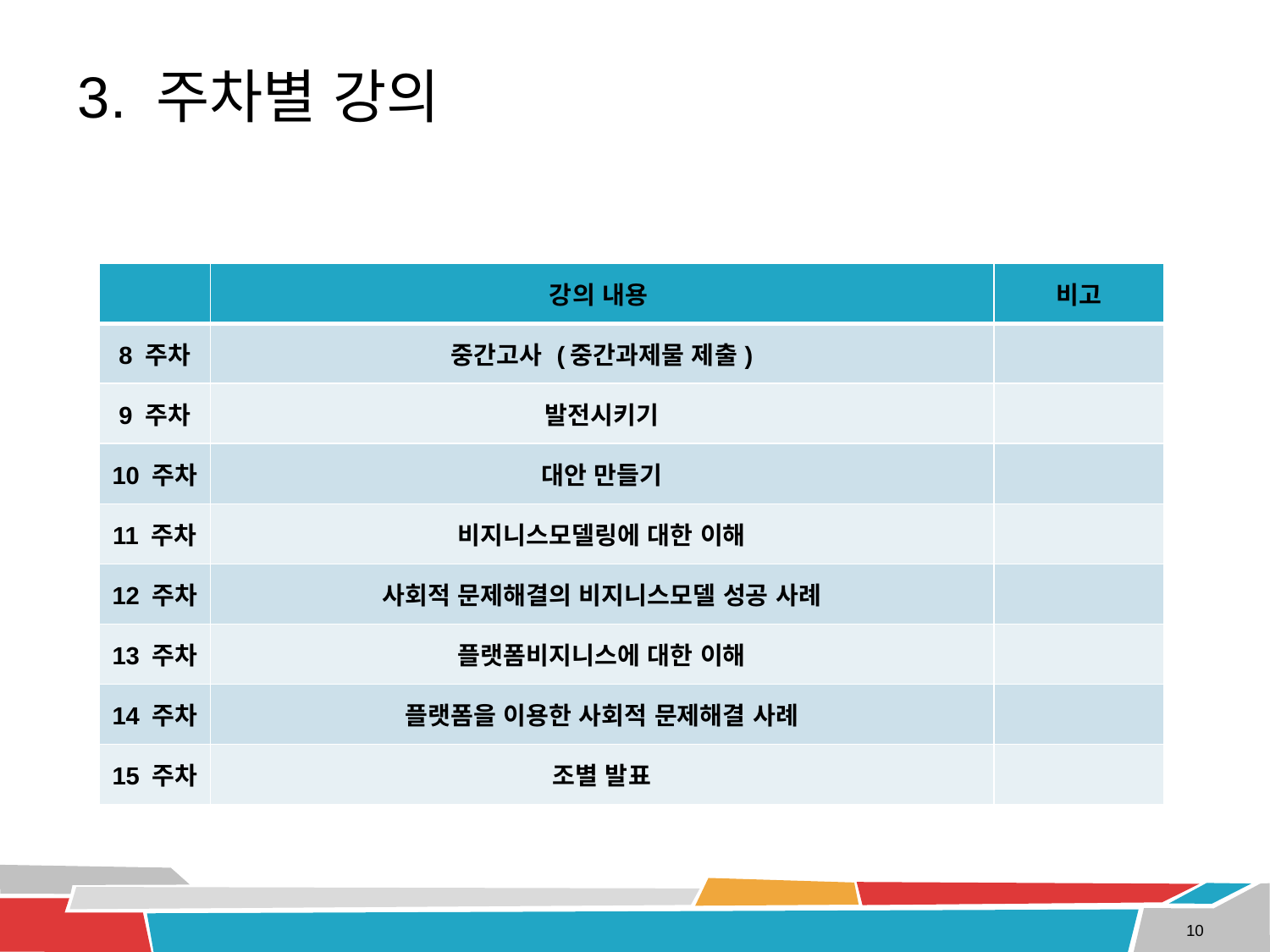

# 3. 주차별 강의
|  | 강의 내용 | 비고 |
| --- | --- | --- |
| 8 주차 | 중간고사 (중간과제물 제출) |  |
| 9 주차 | 발전시키기 |  |
| 10 주차 | 대안 만들기 |  |
| 11 주차 | 비지니스모델링에 대한 이해 |  |
| 12 주차 | 사회적 문제해결의 비지니스모델 성공 사례 |  |
| 13 주차 | 플랫폼비지니스에 대한 이해 |  |
| 14 주차 | 플랫폼을 이용한 사회적 문제해결 사례 |  |
| 15 주차 | 조별 발표 |  |
10